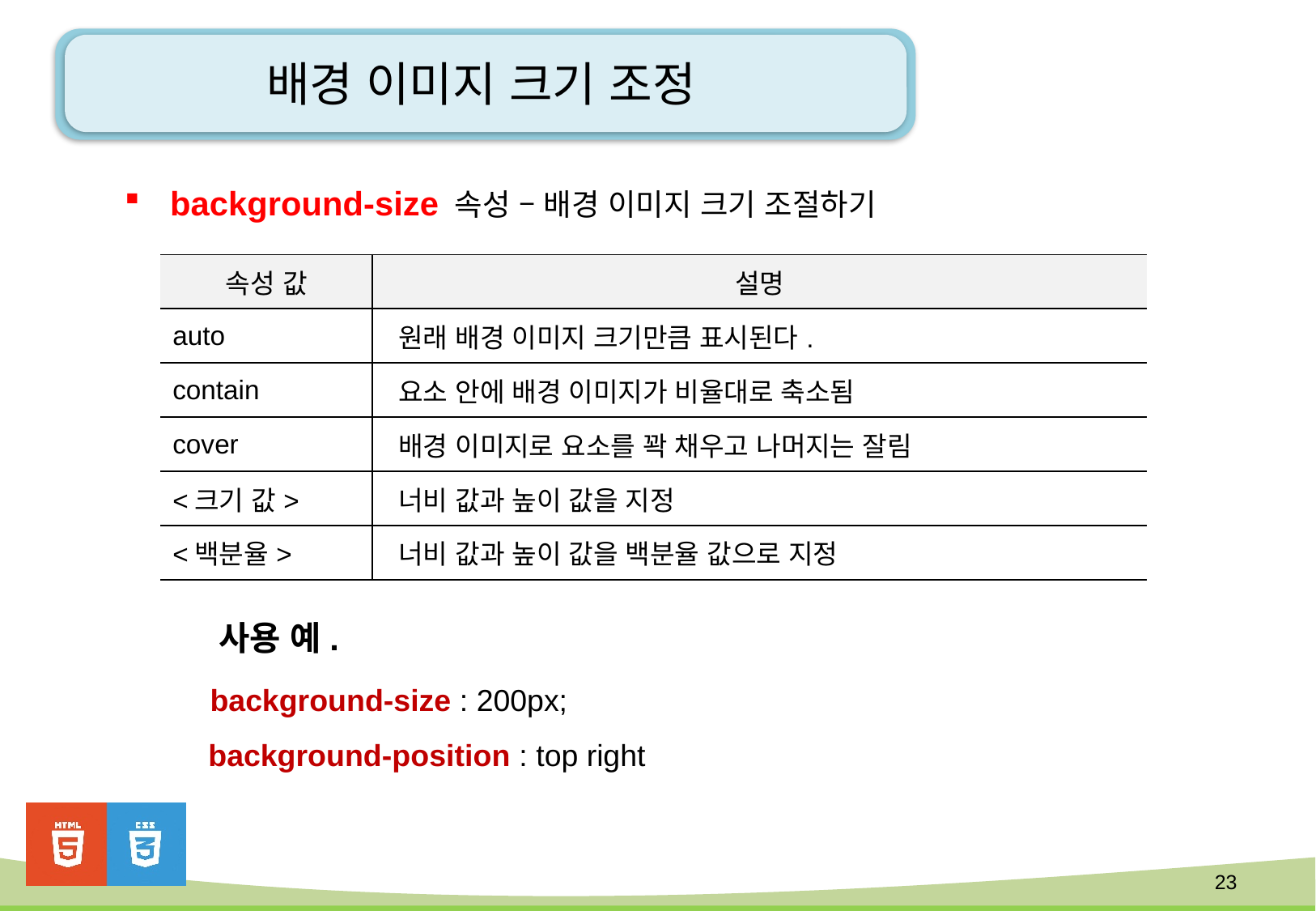

# 배경 이미지 크기 조정
background-size 속성 – 배경 이미지 크기 조절하기
| 속성 값 | 설명 |
| --- | --- |
| auto | 원래 배경 이미지 크기만큼 표시된다. |
| contain | 요소 안에 배경 이미지가 비율대로 축소됨 |
| cover | 배경 이미지로 요소를 꽉 채우고 나머지는 잘림 |
| <크기 값> | 너비 값과 높이 값을 지정 |
| <백분율> | 너비 값과 높이 값을 백분율 값으로 지정 |
  사용 예.
  background-size : 200px;
  background-position : top right
23